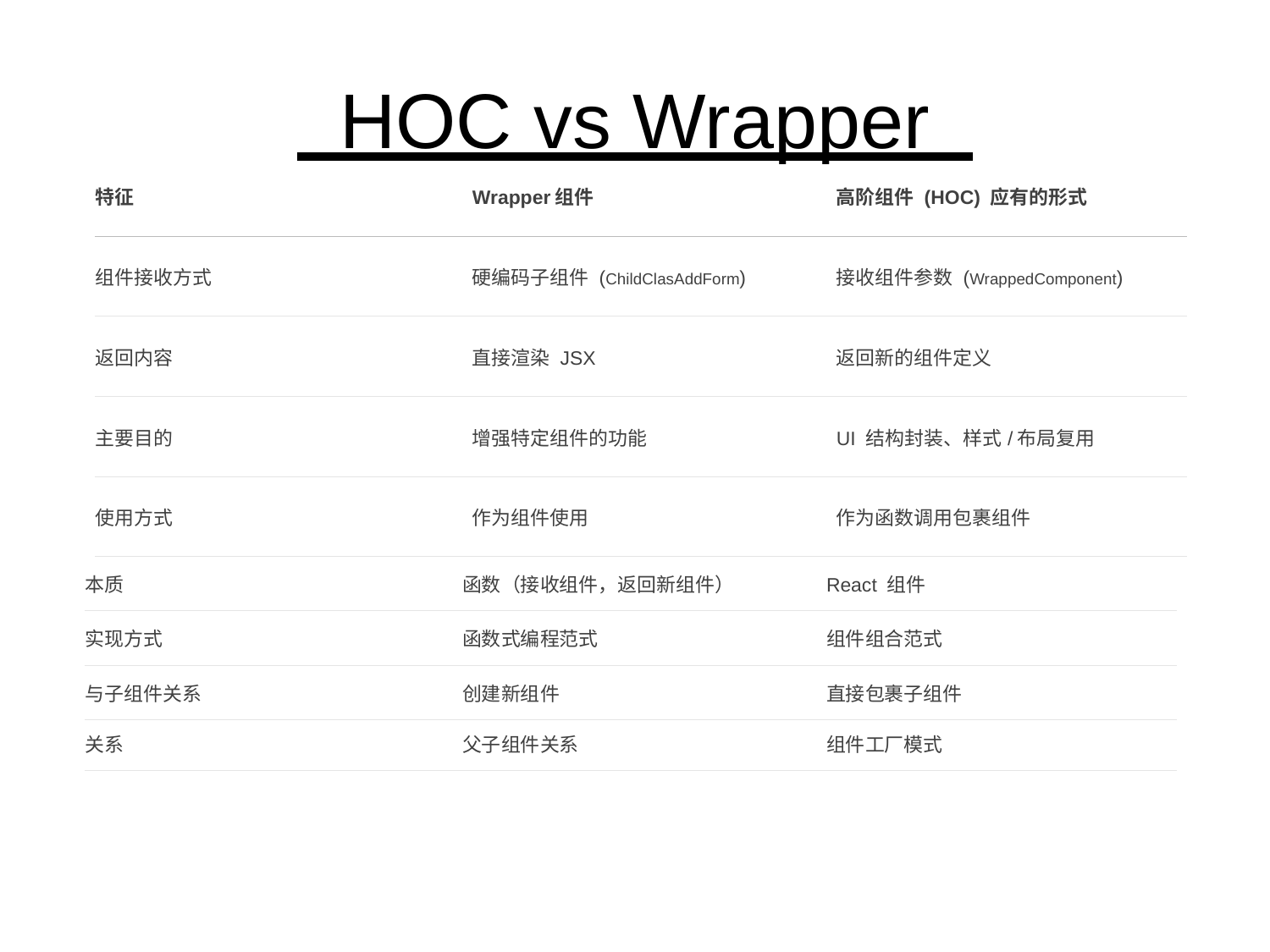

# HOC vs Wrapper
| 特征 | Wrapper组件 | 高阶组件 (HOC) 应有的形式 |
| --- | --- | --- |
| 组件接收方式 | 硬编码子组件 (ChildClasAddForm) | 接收组件参数 (WrappedComponent) |
| 返回内容 | 直接渲染 JSX | 返回新的组件定义 |
| 主要目的 | 增强特定组件的功能 | UI 结构封装、样式/布局复用 |
| 使用方式 | 作为组件使用 | 作为函数调用包裹组件 |
| 本质 | 函数（接收组件，返回新组件） | React 组件 |
| --- | --- | --- |
| 实现方式 | 函数式编程范式 | 组件组合范式 |
| 与子组件关系 | 创建新组件 | 直接包裹子组件 |
| 关系 | 父子组件关系 | 组件工厂模式 |
| --- | --- | --- |